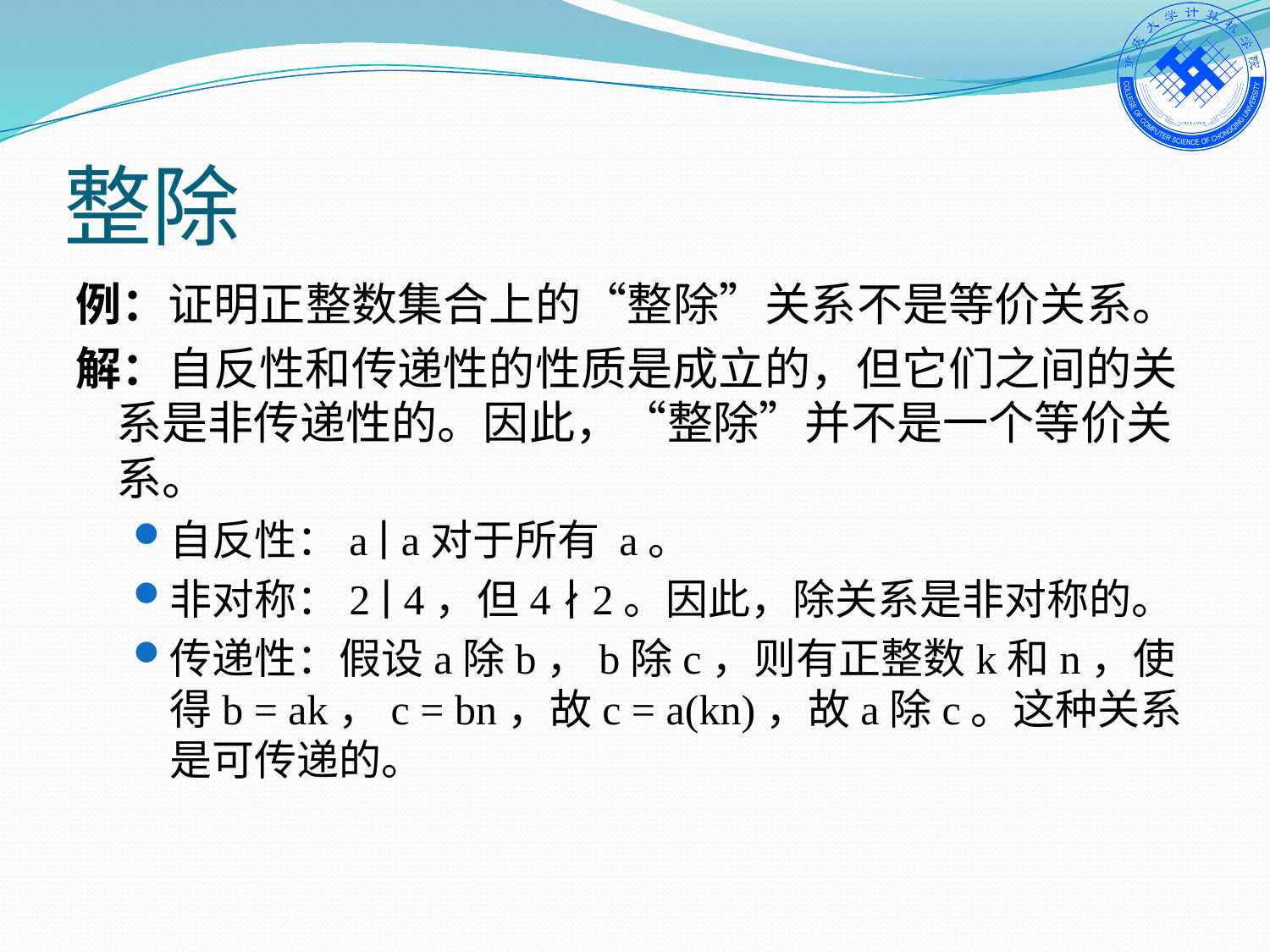

# 整除
例：证明正整数集合上的“整除”关系不是等价关系。
解：自反性和传递性的性质是成立的，但它们之间的关系是非传递性的。因此，“整除”并不是一个等价关系。
自反性：a ∣ a对于所有 a。
非对称：2 ∣ 4，但4 ∤ 2。因此，除关系是非对称的。
传递性：假设a除b，b除c，则有正整数k和n，使得b = ak，c = bn，故c = a(kn)，故a除c。这种关系是可传递的。